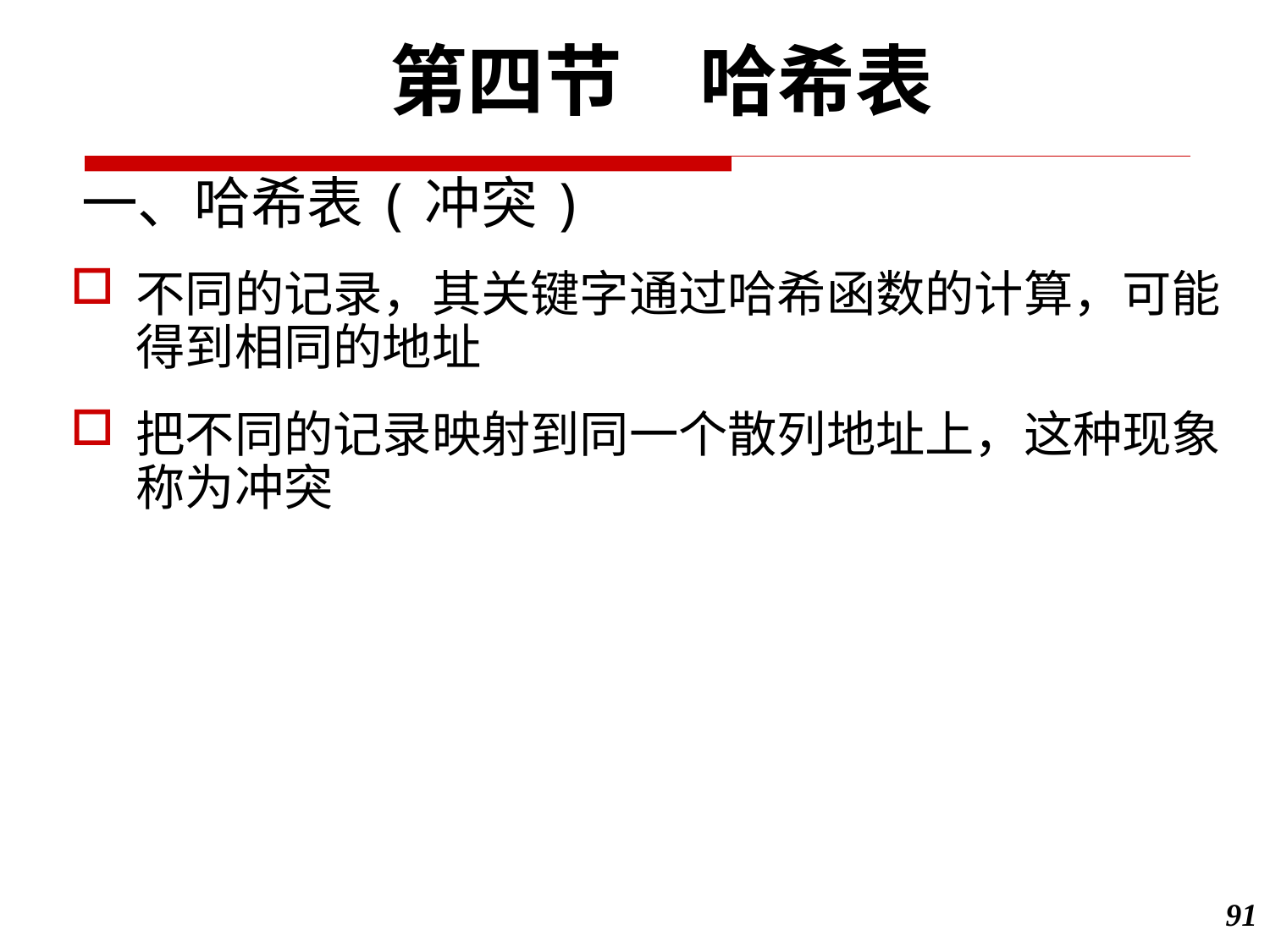

第四节　哈希表
一、哈希表(冲突)
不同的记录，其关键字通过哈希函数的计算，可能得到相同的地址
把不同的记录映射到同一个散列地址上，这种现象称为冲突
91